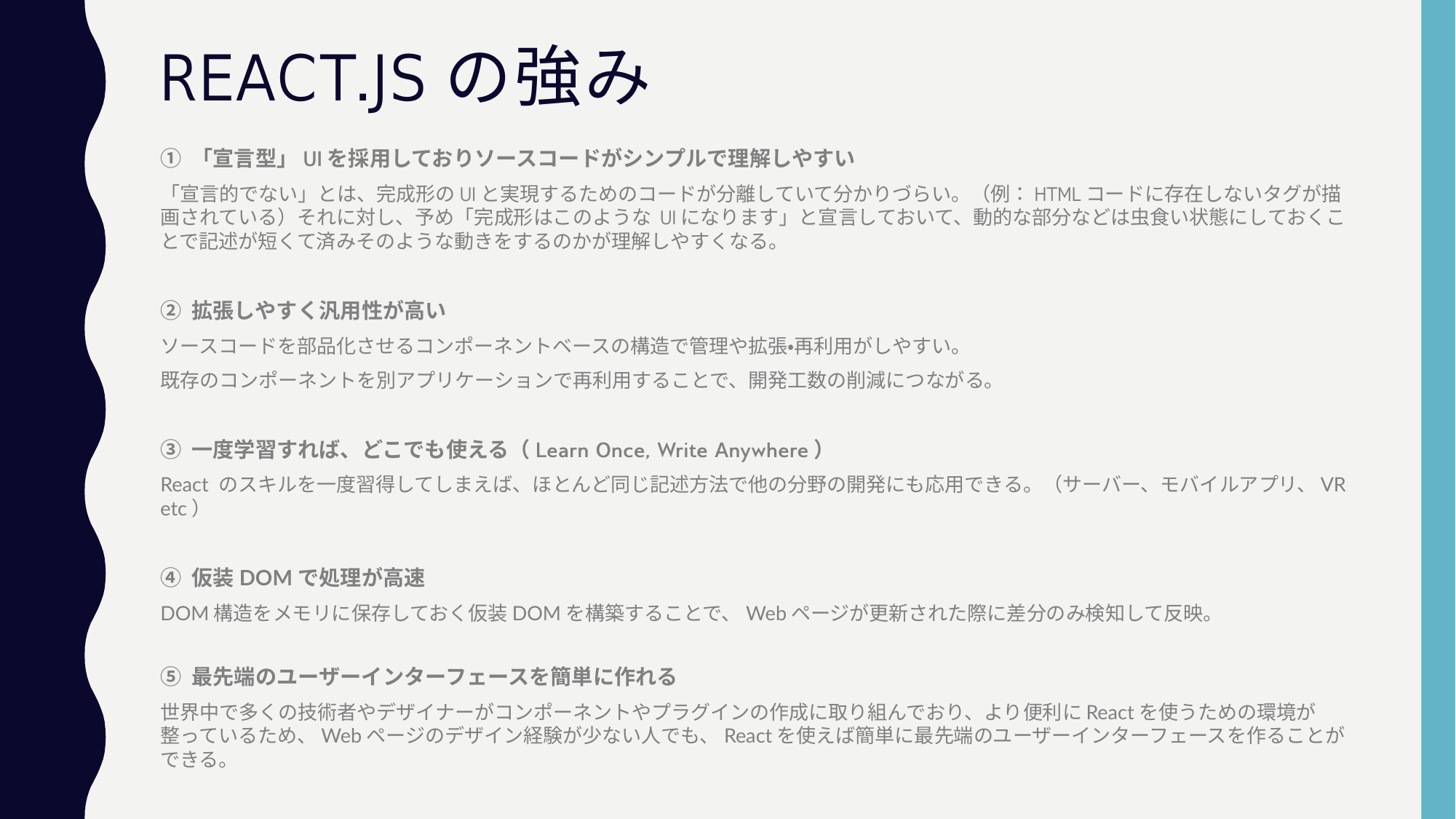

# React.jsの強み
① 「宣言型」UIを採用しておりソースコードがシンプルで理解しやすい
「宣言的でない」とは、完成形のUIと実現するためのコードが分離していて分かりづらい。（例：HTMLコードに存在しないタグが描画されている）それに対し、予め「完成形はこのような UIになります」と宣言しておいて、動的な部分などは虫食い状態にしておくことで記述が短くて済みそのような動きをするのかが理解しやすくなる。

② 拡張しやすく汎用性が高い
ソースコードを部品化させるコンポーネントベースの構造で管理や拡張・再利用がしやすい。
既存のコンポーネントを別アプリケーションで再利用することで、開発工数の削減につながる。

③ 一度学習すれば、どこでも使える（Learn Once, Write Anywhere）
React のスキルを一度習得してしまえば、ほとんど同じ記述方法で他の分野の開発にも応用できる。（サーバー、モバイルアプリ、VR etc）

④ 仮装DOMで処理が高速
DOM構造をメモリに保存しておく仮装DOMを構築することで、Webページが更新された際に差分のみ検知して反映。

⑤ 最先端のユーザーインターフェースを簡単に作れる
世界中で多くの技術者やデザイナーがコンポーネントやプラグインの作成に取り組んでおり、より便利にReactを使うための環境が整っているため、Webページのデザイン経験が少ない人でも、Reactを使えば簡単に最先端のユーザーインターフェースを作ることができる。